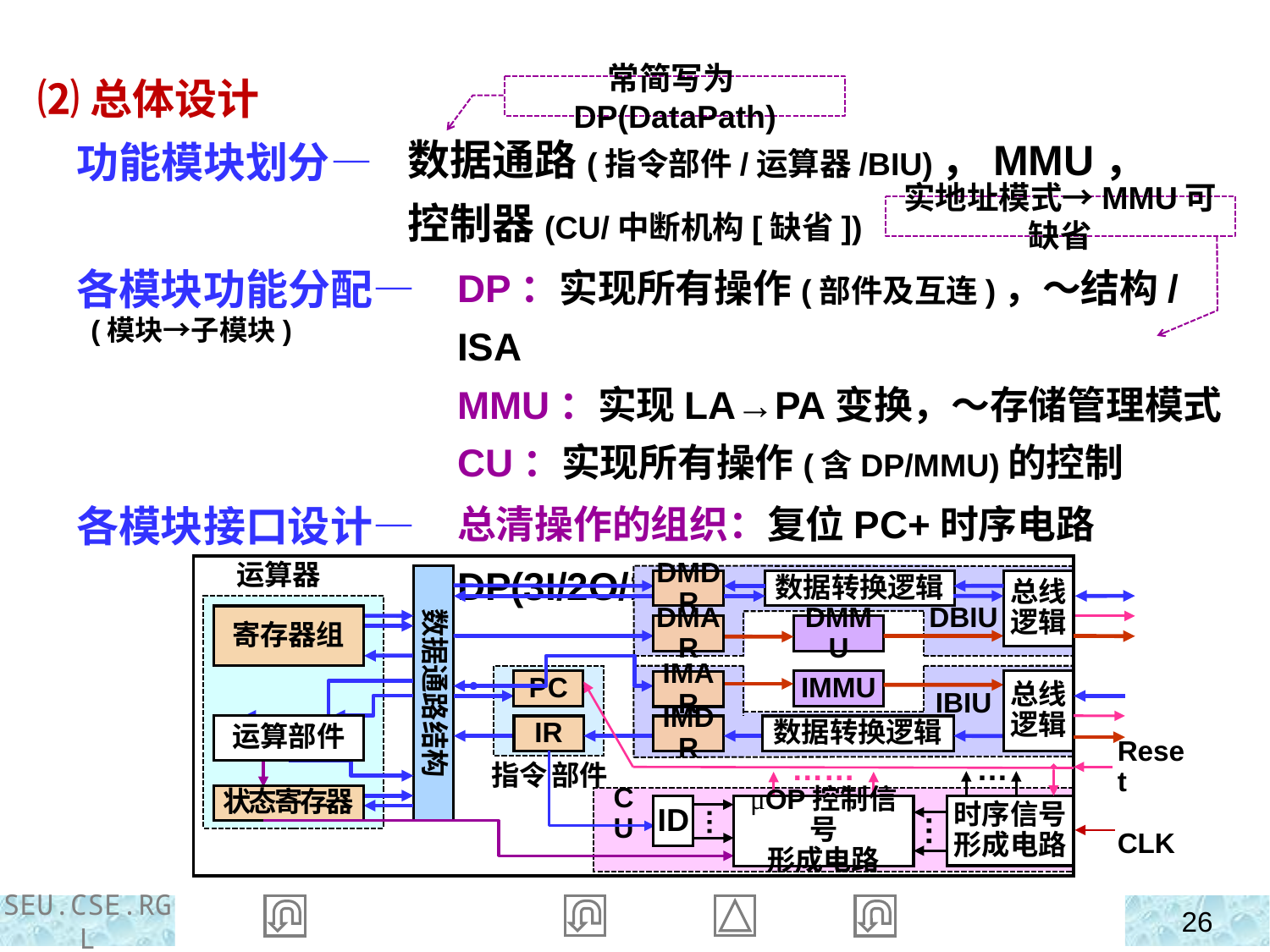

⑵总体设计
   功能模块划分—

   各模块功能分配—
      (模块→子模块)

   各模块接口设计—
常简写为DP(DataPath)
数据通路(指令部件/运算器/BIU)，MMU，
控制器(CU/中断机构[缺省])
实地址模式→MMU可缺省
DP：实现所有操作(部件及互连)，～结构/ISA
MMU：实现LA→PA变换，～存储管理模式
CU：实现所有操作(含DP/MMU)的控制
总清操作的组织：复位PC+时序电路
DP(3I/2O/1IO)，CU(4I/2O)
运算器

数据通路结构

DBIU
DMMU

IMMU
IBIU

指令 部件

CU
DMDR
数据转换逻辑
总线逻辑
DMAR
总线逻辑
IMAR
IMDR
数据转换逻辑
寄存器组
运算部件
状态寄存器
Reset
CLK
PC
IR
…
……
时序信号
形成电路
ID
μOP控制信号
形成电路
…
…

SEU.CSE.RGL

26